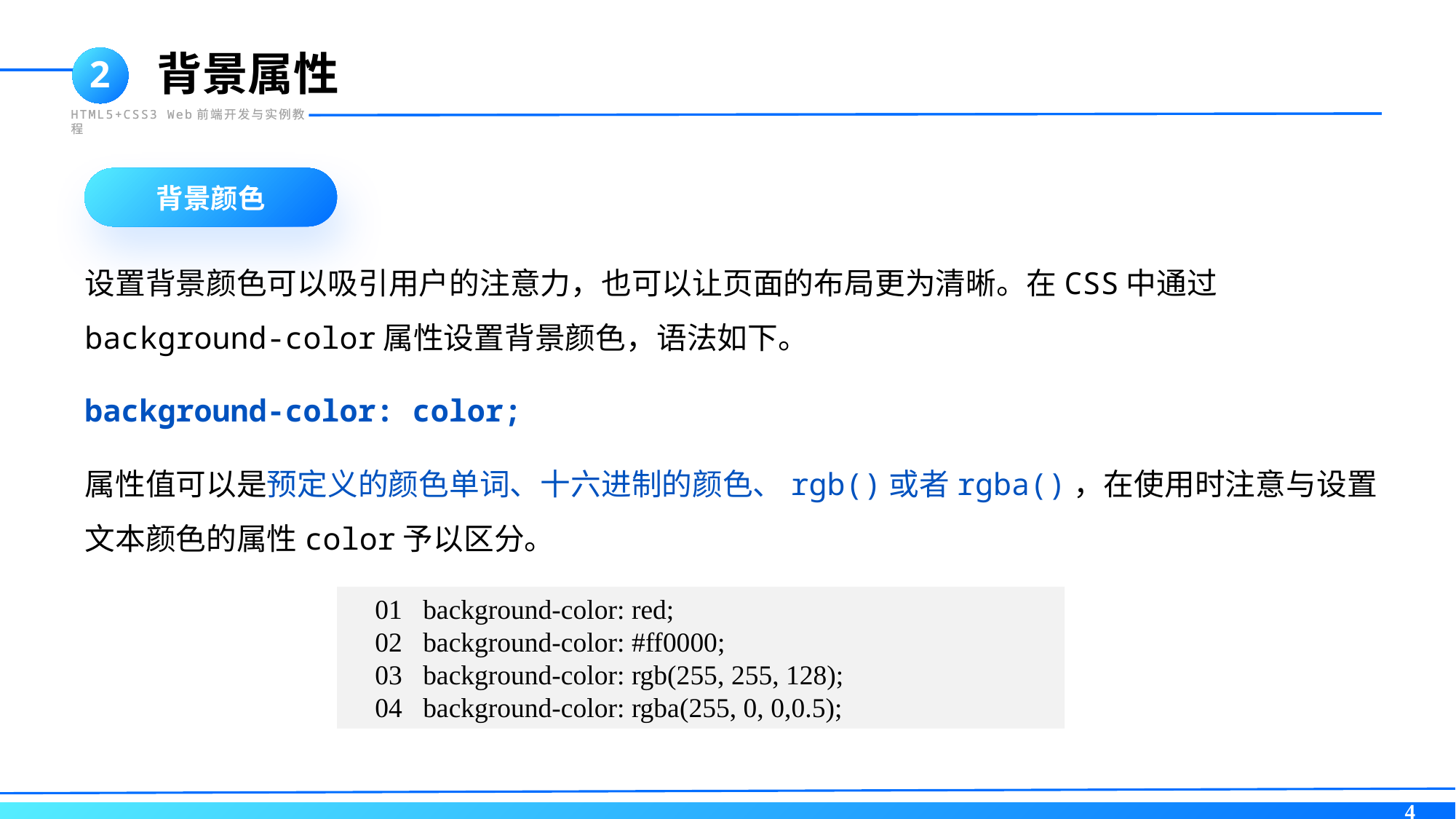

背景属性
2
HTML5+CSS3 Web前端开发与实例教程
背景颜色
设置背景颜色可以吸引用户的注意力，也可以让页面的布局更为清晰。在CSS中通过background-color属性设置背景颜色，语法如下。
background-color: color;
属性值可以是预定义的颜色单词、十六进制的颜色、rgb()或者rgba()，在使用时注意与设置文本颜色的属性color予以区分。
01   background-color: red;
02   background-color: #ff0000;
03   background-color: rgb(255, 255, 128);
04   background-color: rgba(255, 0, 0,0.5);
4